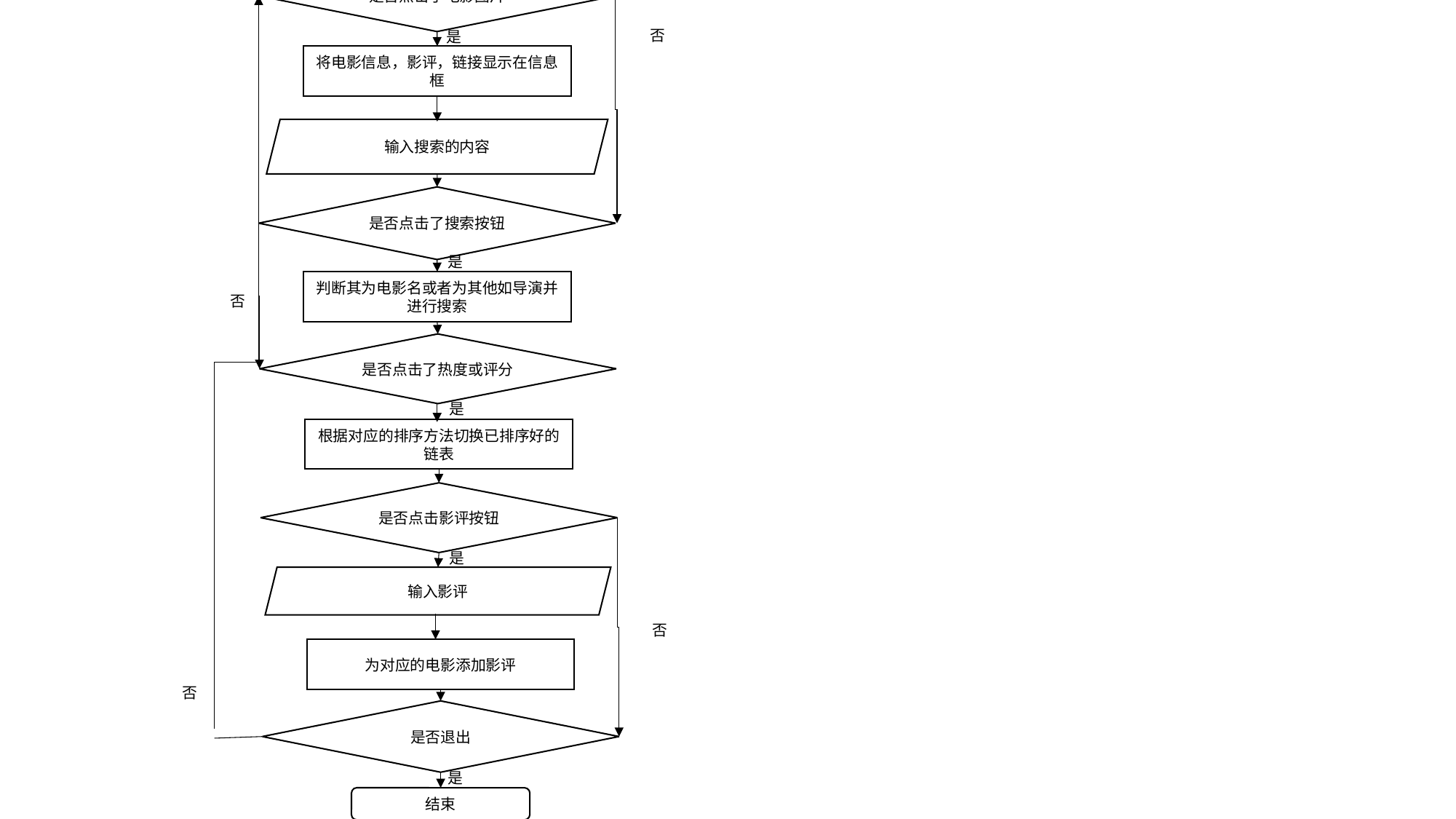

开始
读取文件内容
将文件信息储存到AVL树与链表中
是否点击了电影图片
否
是
将电影信息，影评，链接显示在信息框
是否点击了搜索按钮
是
判断其为电影名或者为其他如导演并进行搜索
否
是否点击了热度或评分
是
根据对应的排序方法切换已排序好的链表
是否点击影评按钮
是
输入搜索的内容
输入影评
否
为对应的电影添加影评
否
是否退出
是
结束